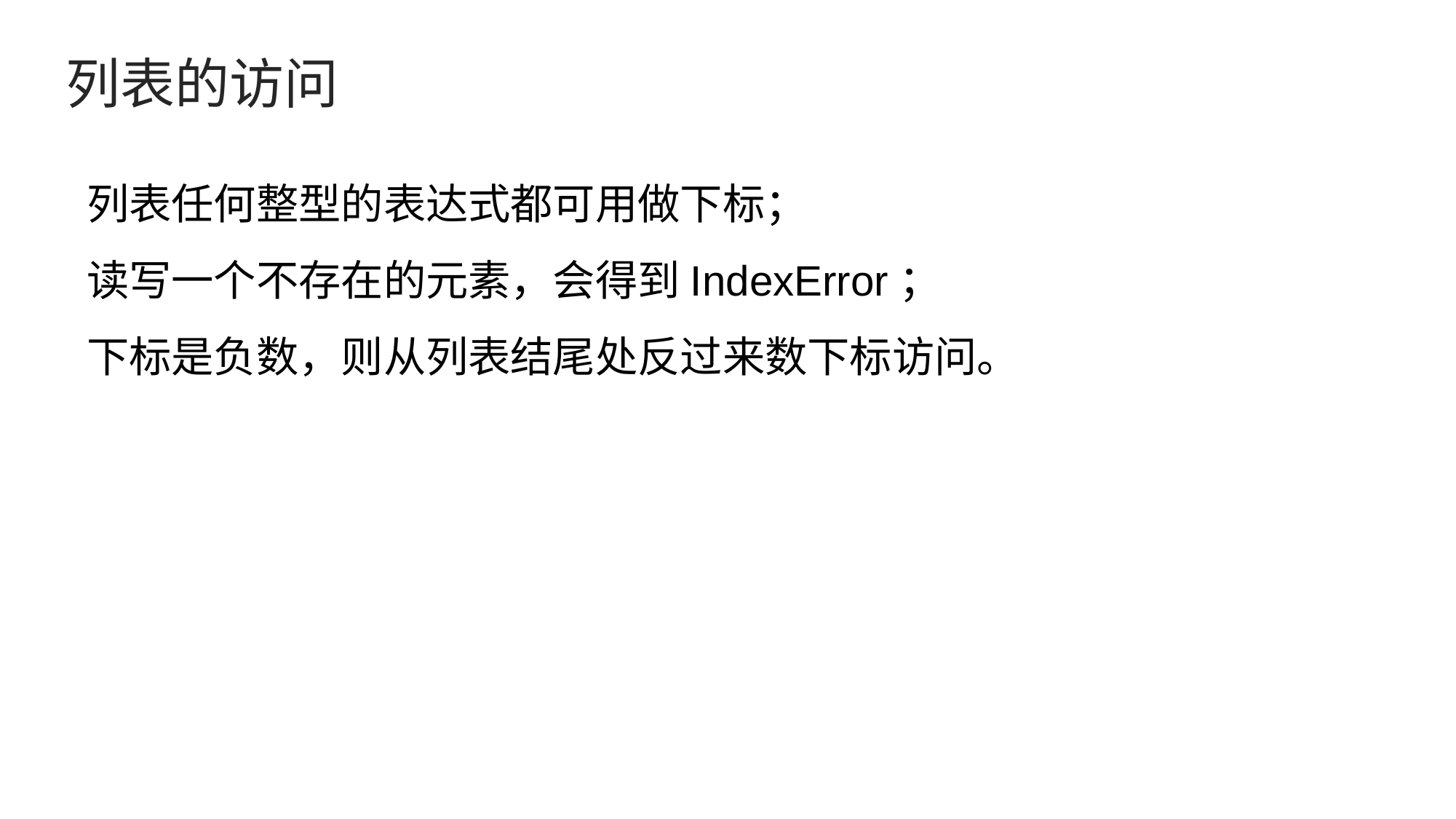

# 列表的访问
列表任何整型的表达式都可用做下标；
读写一个不存在的元素，会得到IndexError；
下标是负数，则从列表结尾处反过来数下标访问。